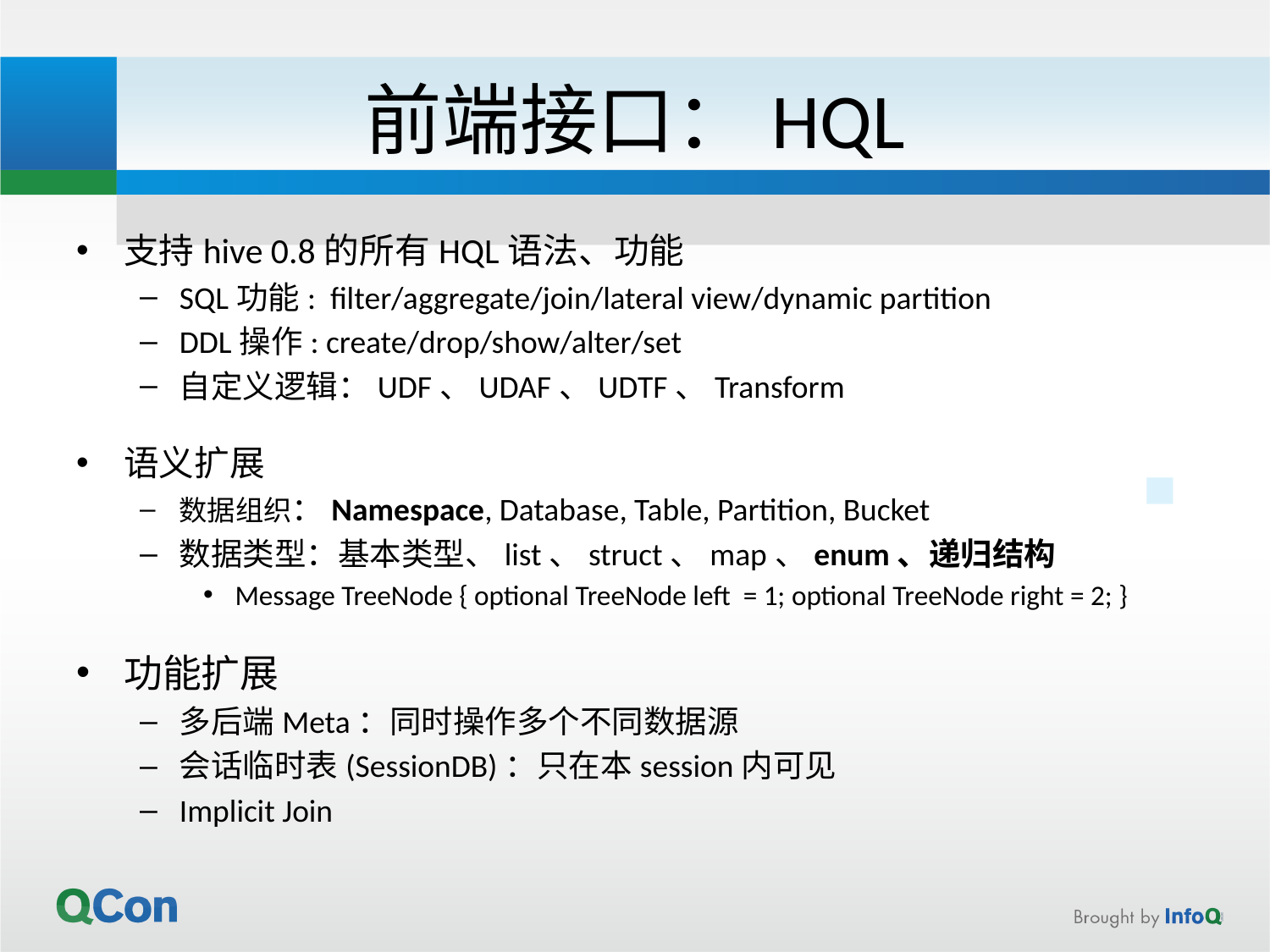

# 前端接口：HQL
支持hive 0.8的所有HQL语法、功能
SQL功能:  filter/aggregate/join/lateral view/dynamic partition
DDL操作: create/drop/show/alter/set
自定义逻辑：UDF、UDAF、UDTF、Transform

语义扩展
数据组织：Namespace, Database, Table, Partition, Bucket
数据类型：基本类型、list、struct、map、enum、递归结构
Message TreeNode { optional TreeNode left  = 1; optional TreeNode right = 2; }

功能扩展
多后端Meta：同时操作多个不同数据源
会话临时表(SessionDB)：只在本session内可见
Implicit Join